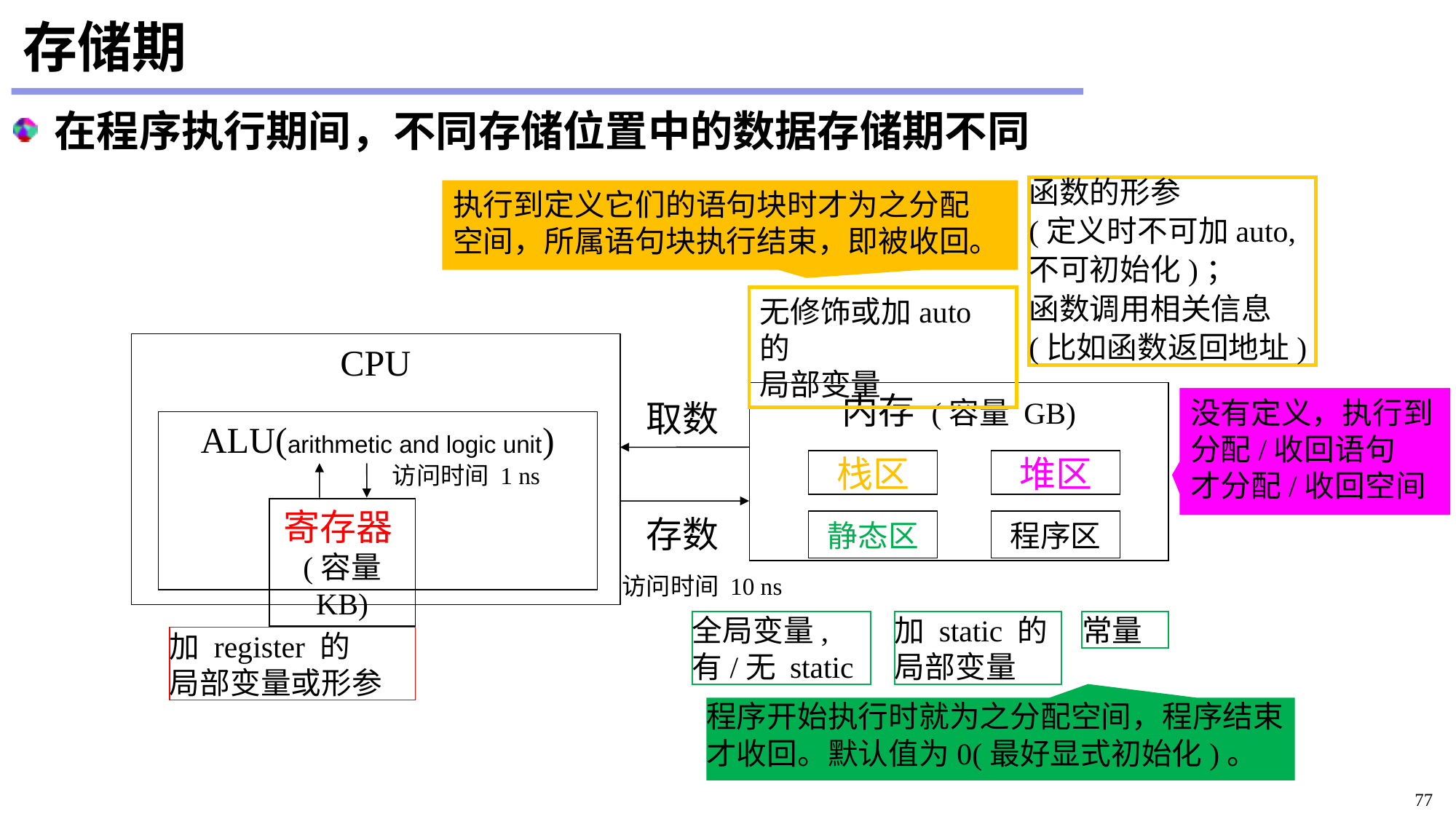

# 存储期
在程序执行期间，不同存储位置中的数据存储期不同

函数的形参
(定义时不可加auto,
不可初始化)；
函数调用相关信息
(比如函数返回地址)
执行到定义它们的语句块时才为之分配
空间，所属语句块执行结束，即被收回。
无修饰或加auto的
局部变量
CPU

内存 (容量 GB)

没有定义，执行到
分配/收回语句
才分配/收回空间
取数
ALU(arithmetic and logic unit)

寄存器(容量 KB)

栈区
堆区
访问时间 1 ns

存数
静态区
程序区
访问时间 10 ns
全局变量,
有/无 static
加 static 的
局部变量
常量
加 register 的
局部变量或形参
程序开始执行时就为之分配空间，程序结束
才收回。默认值为0(最好显式初始化)。
77